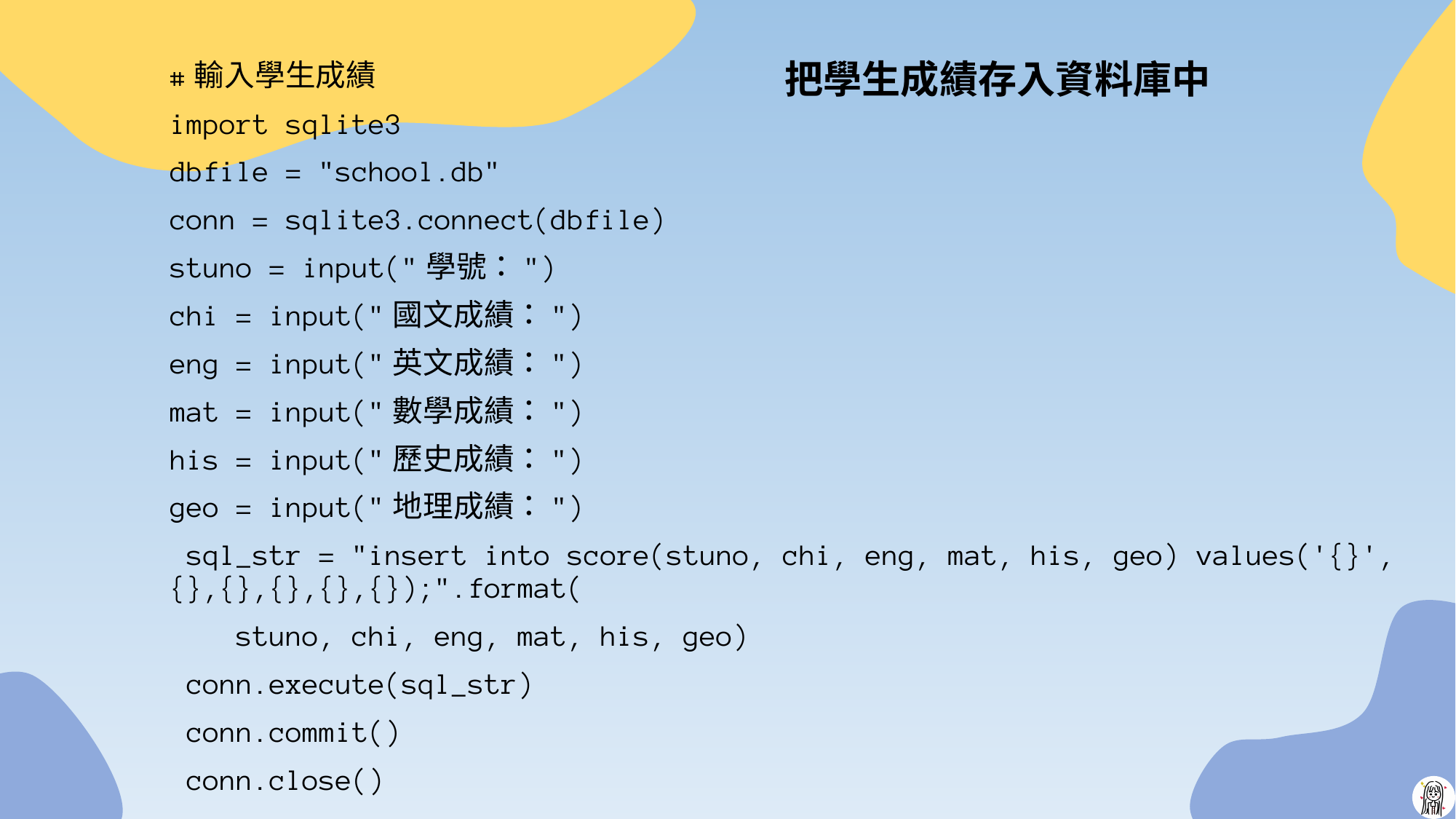

#輸入學生成績
import sqlite3
dbfile = "school.db"
conn = sqlite3.connect(dbfile)
stuno = input("學號：")
chi = input("國文成績：")
eng = input("英文成績：")
mat = input("數學成績：")
his = input("歷史成績：")
geo = input("地理成績：")
 sql_str = "insert into score(stuno, chi, eng, mat, his, geo) values('{}',{},{},{},{},{});".format(
    stuno, chi, eng, mat, his, geo)
 conn.execute(sql_str)
 conn.commit()
 conn.close()
# 把學生成績存入資料庫中
19